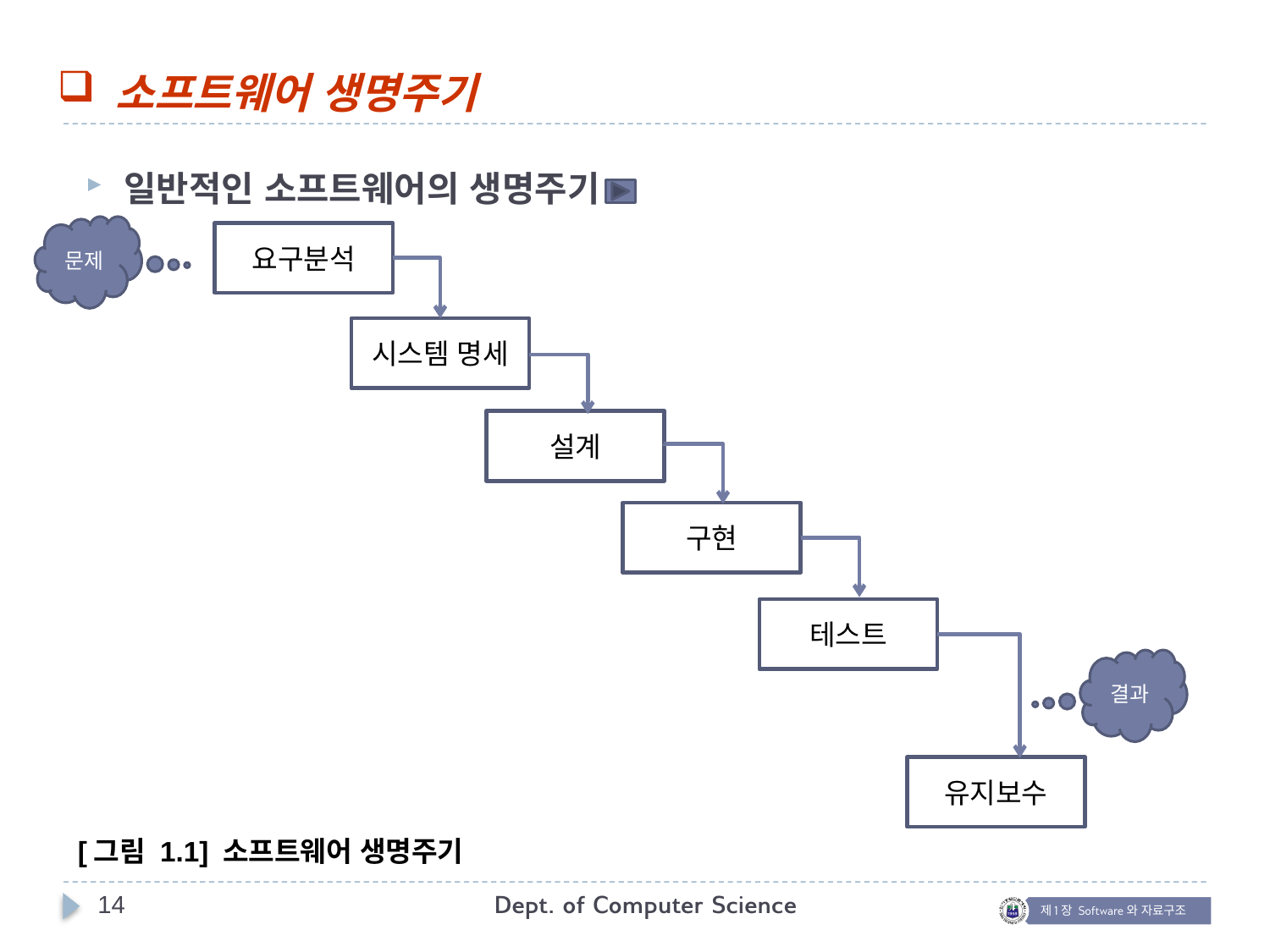

소프트웨어 생명주기

일반적인 소프트웨어의 생명주기

문제
요구분석
시스템 명세
설계
구현
테스트
결과
유지보수
[그림 1.1] 소프트웨어 생명주기
14
Dept. of Computer Science